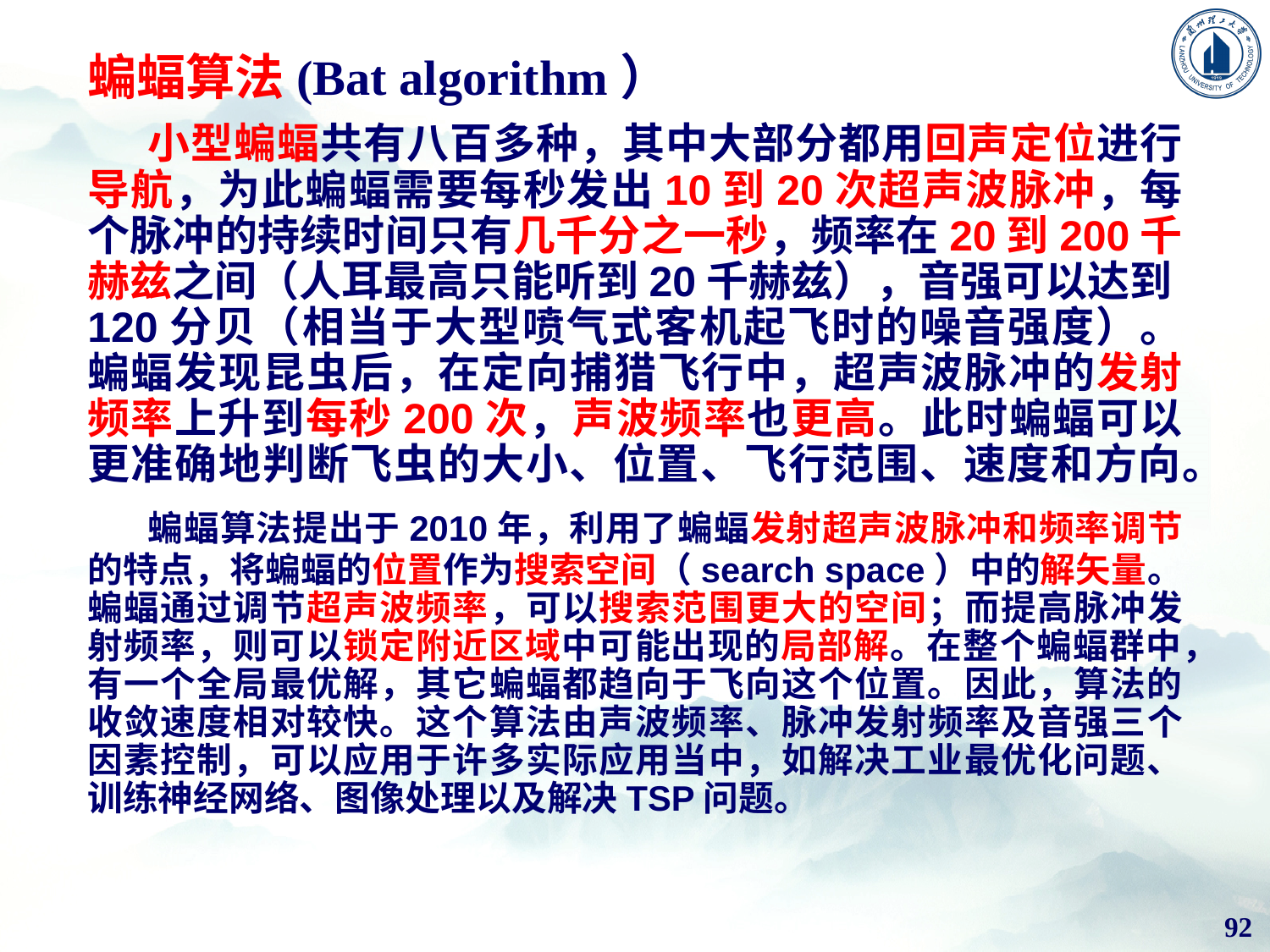

蝙蝠算法(Bat algorithm）
    小型蝙蝠共有八百多种，其中大部分都用回声定位进行导航，为此蝙蝠需要每秒发出10到20次超声波脉冲，每个脉冲的持续时间只有几千分之一秒，频率在20到200千赫兹之间（人耳最高只能听到20千赫兹），音强可以达到120分贝（相当于大型喷气式客机起飞时的噪音强度）。蝙蝠发现昆虫后，在定向捕猎飞行中，超声波脉冲的发射频率上升到每秒200次，声波频率也更高。此时蝙蝠可以更准确地判断飞虫的大小、位置、飞行范围、速度和方向。
    蝙蝠算法提出于2010年，利用了蝙蝠发射超声波脉冲和频率调节的特点，将蝙蝠的位置作为搜索空间（search space）中的解矢量。蝙蝠通过调节超声波频率，可以搜索范围更大的空间；而提高脉冲发射频率，则可以锁定附近区域中可能出现的局部解。在整个蝙蝠群中，有一个全局最优解，其它蝙蝠都趋向于飞向这个位置。因此，算法的收敛速度相对较快。这个算法由声波频率、脉冲发射频率及音强三个因素控制，可以应用于许多实际应用当中，如解决工业最优化问题、训练神经网络、图像处理以及解决TSP问题。

92